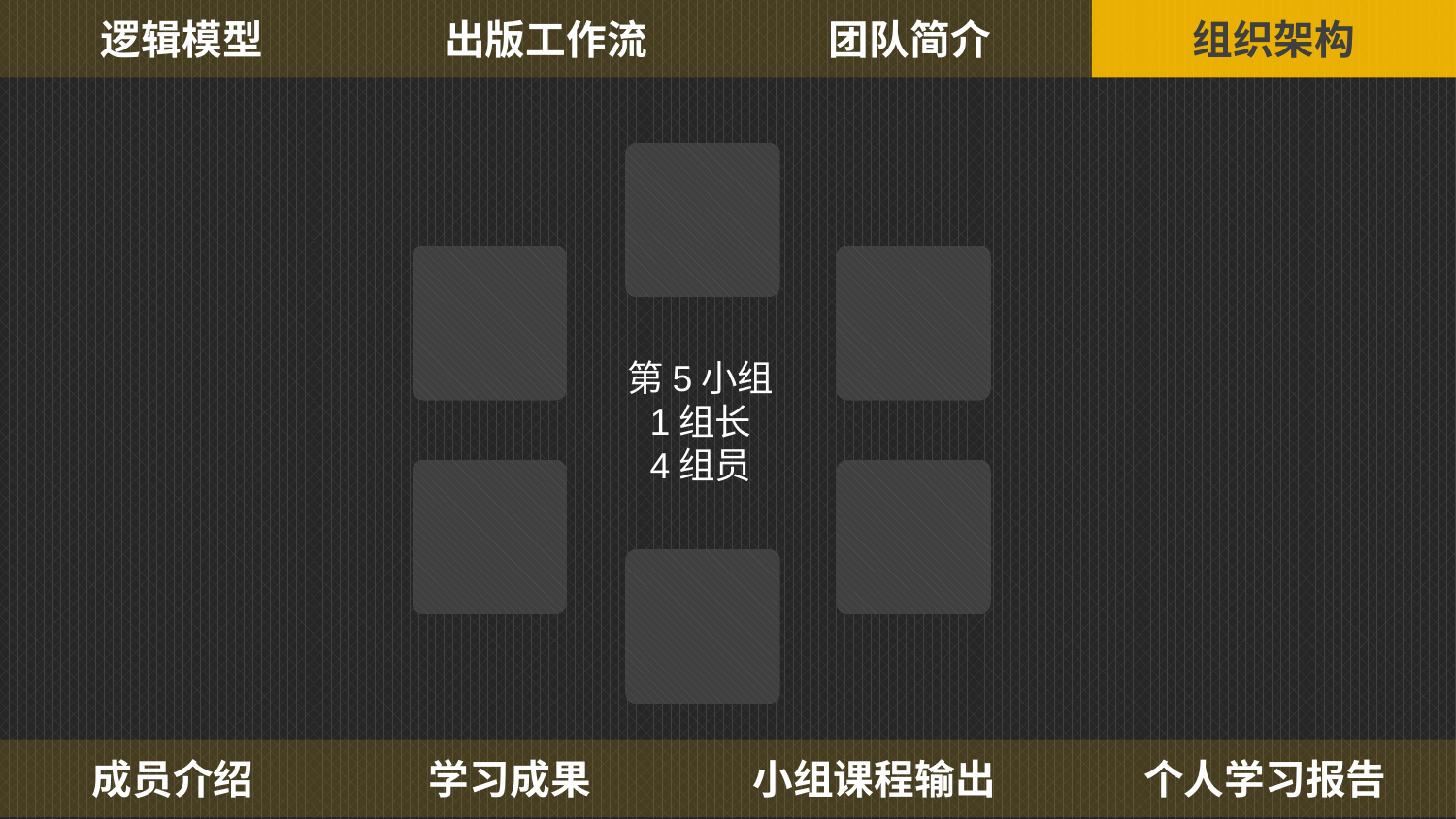

出版工作流
逻辑模型
组织架构
团队简介

第5小组
1组长
4组员

成员介绍
学习成果
个人学习报告
小组课程输出